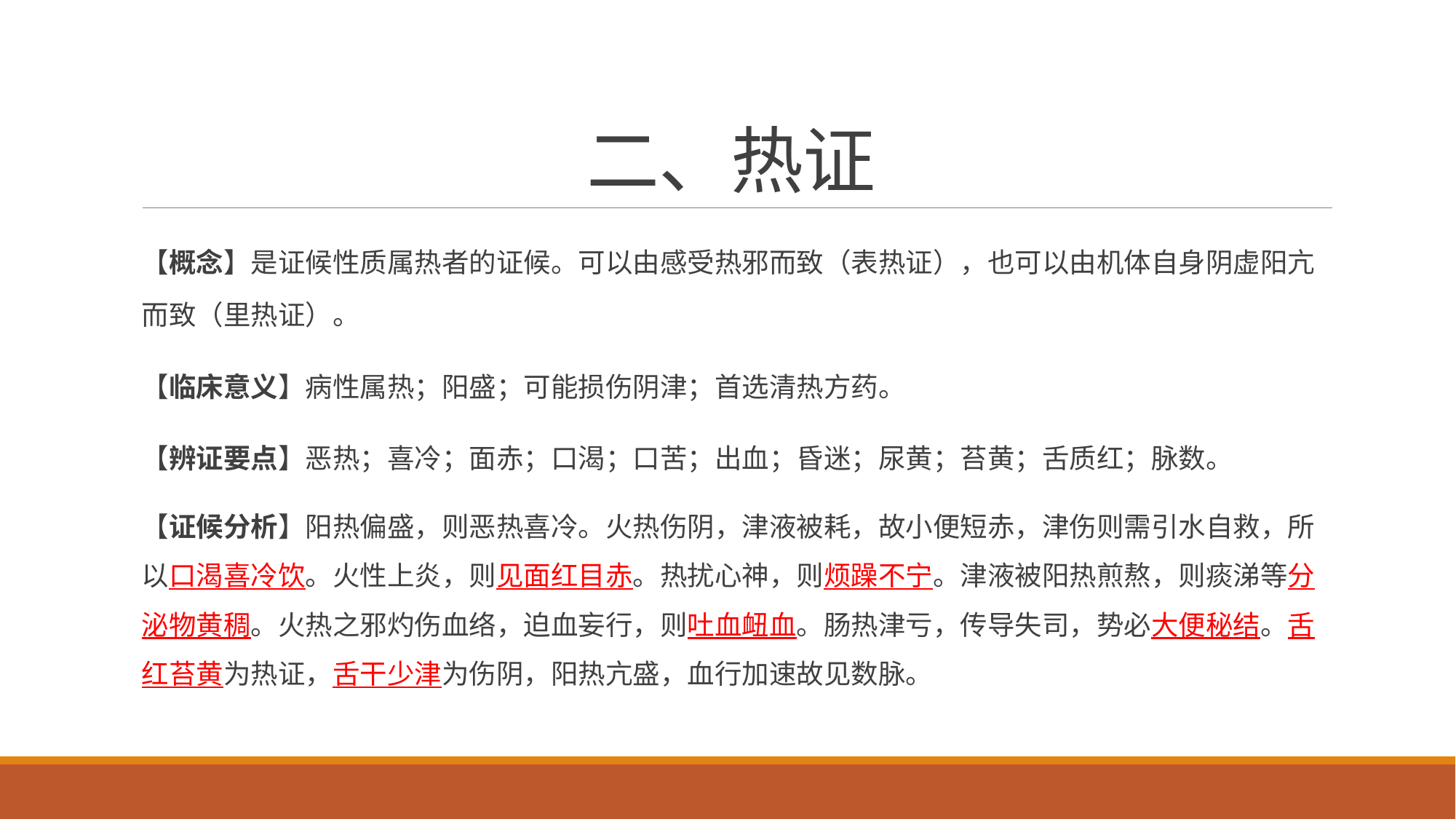

# 二、热证
【概念】是证候性质属热者的证候。可以由感受热邪而致（表热证），也可以由机体自身阴虚阳亢而致（里热证）。
【临床意义】病性属热；阳盛；可能损伤阴津；首选清热方药。
【辨证要点】恶热；喜冷；面赤；口渴；口苦；出血；昏迷；尿黄；苔黄；舌质红；脉数。
【证候分析】阳热偏盛，则恶热喜冷。火热伤阴，津液被耗，故小便短赤，津伤则需引水自救，所以口渴喜冷饮。火性上炎，则见面红目赤。热扰心神，则烦躁不宁。津液被阳热煎熬，则痰涕等分泌物黄稠。火热之邪灼伤血络，迫血妄行，则吐血衄血。肠热津亏，传导失司，势必大便秘结。舌红苔黄为热证，舌干少津为伤阴，阳热亢盛，血行加速故见数脉。